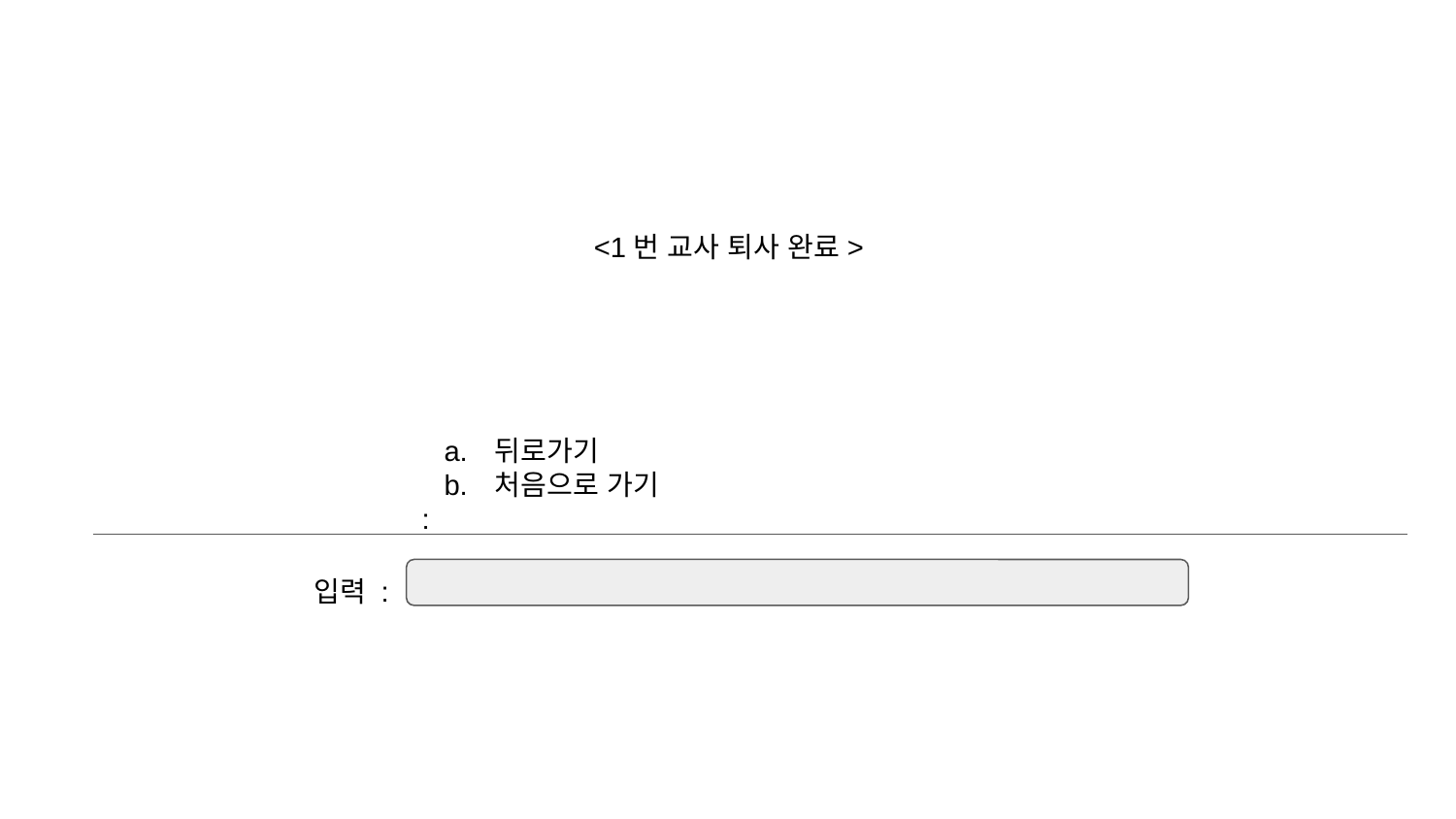

<1번 교사 퇴사 완료>

뒤로가기
처음으로 가기
:
입력 :